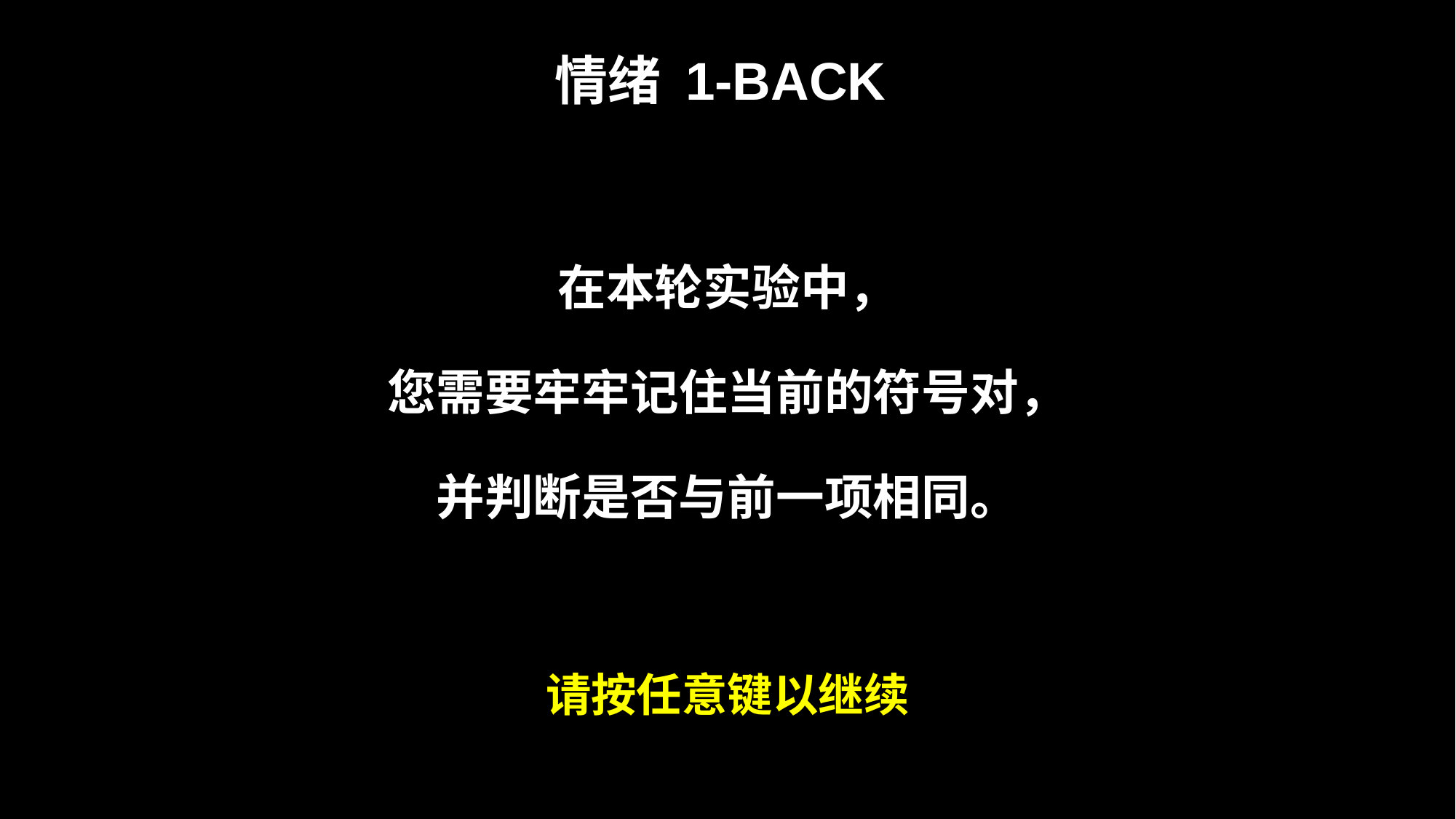

情绪 1-BACK
# 在本轮实验中， 您需要牢牢记住当前的符号对， 并判断是否与前一项相同。
请按任意键以继续